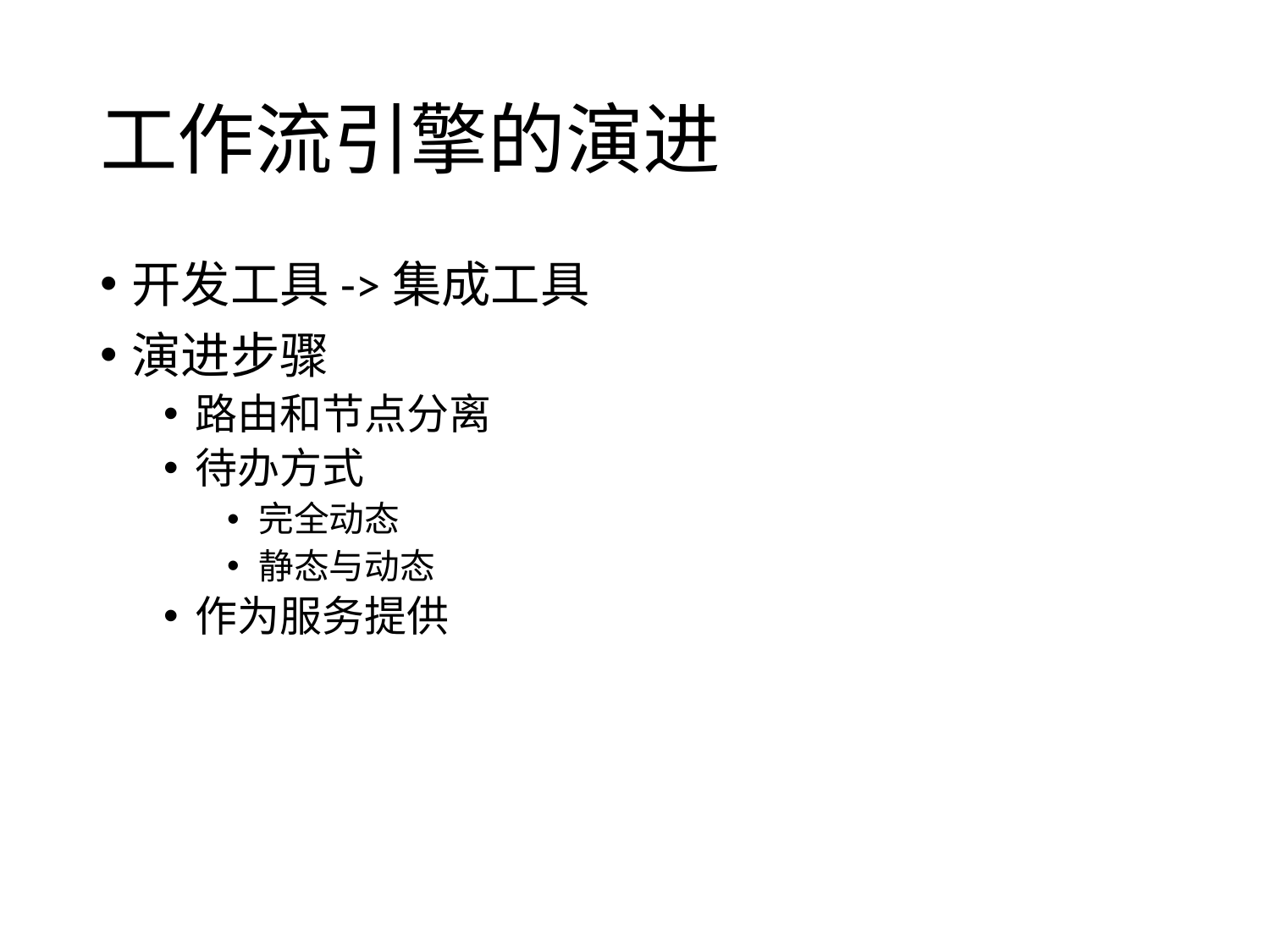

# 工作流引擎的演进
开发工具->集成工具
演进步骤
路由和节点分离
待办方式
完全动态
静态与动态
作为服务提供